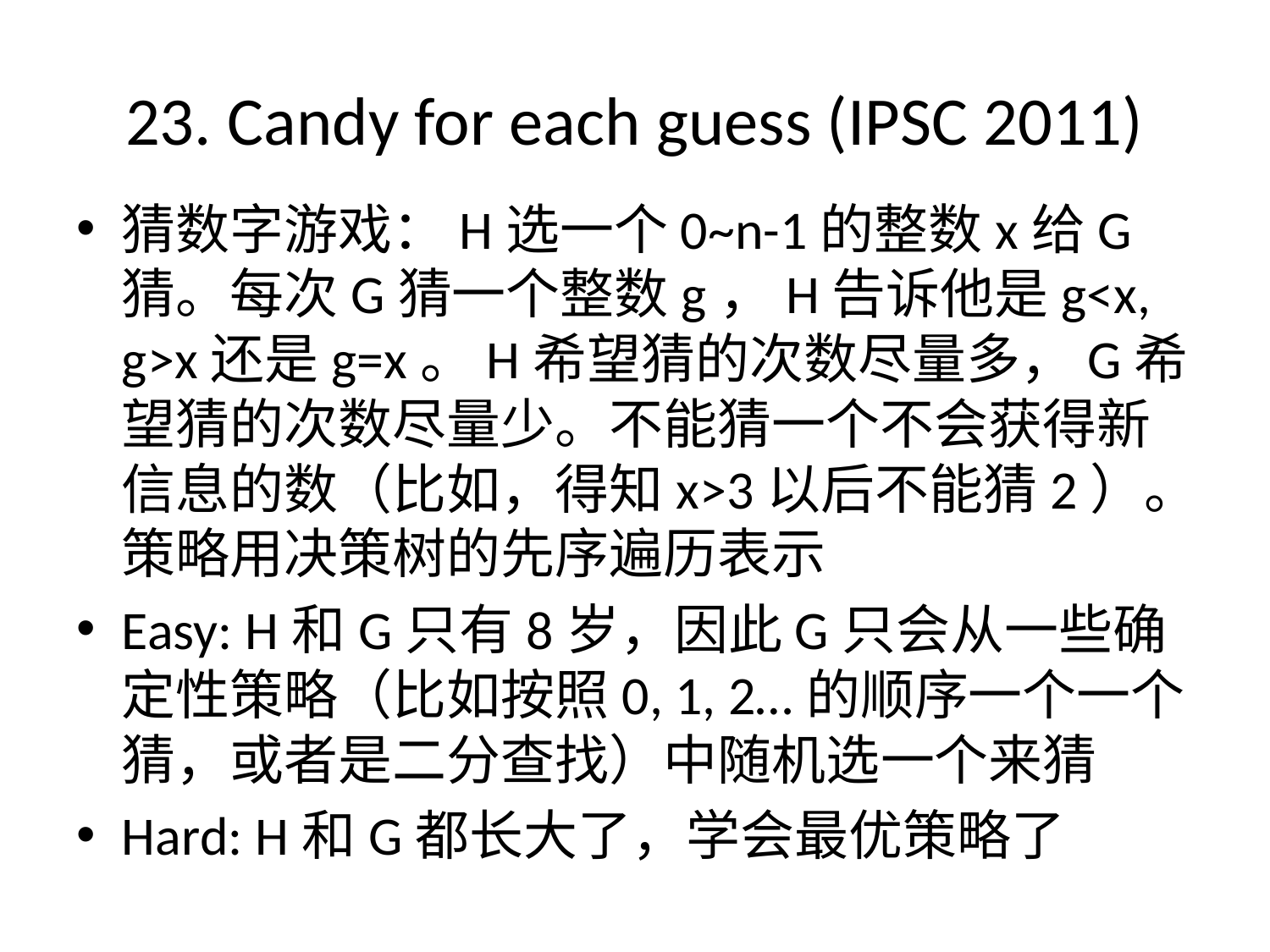

# 23. Candy for each guess (IPSC 2011)
猜数字游戏：H选一个0~n-1的整数x给G猜。每次G猜一个整数g，H告诉他是g<x, g>x还是g=x。H希望猜的次数尽量多，G希望猜的次数尽量少。不能猜一个不会获得新信息的数（比如，得知x>3以后不能猜2）。策略用决策树的先序遍历表示
Easy: H和G只有8岁，因此G只会从一些确定性策略（比如按照0, 1, 2…的顺序一个一个猜，或者是二分查找）中随机选一个来猜
Hard: H和G都长大了，学会最优策略了